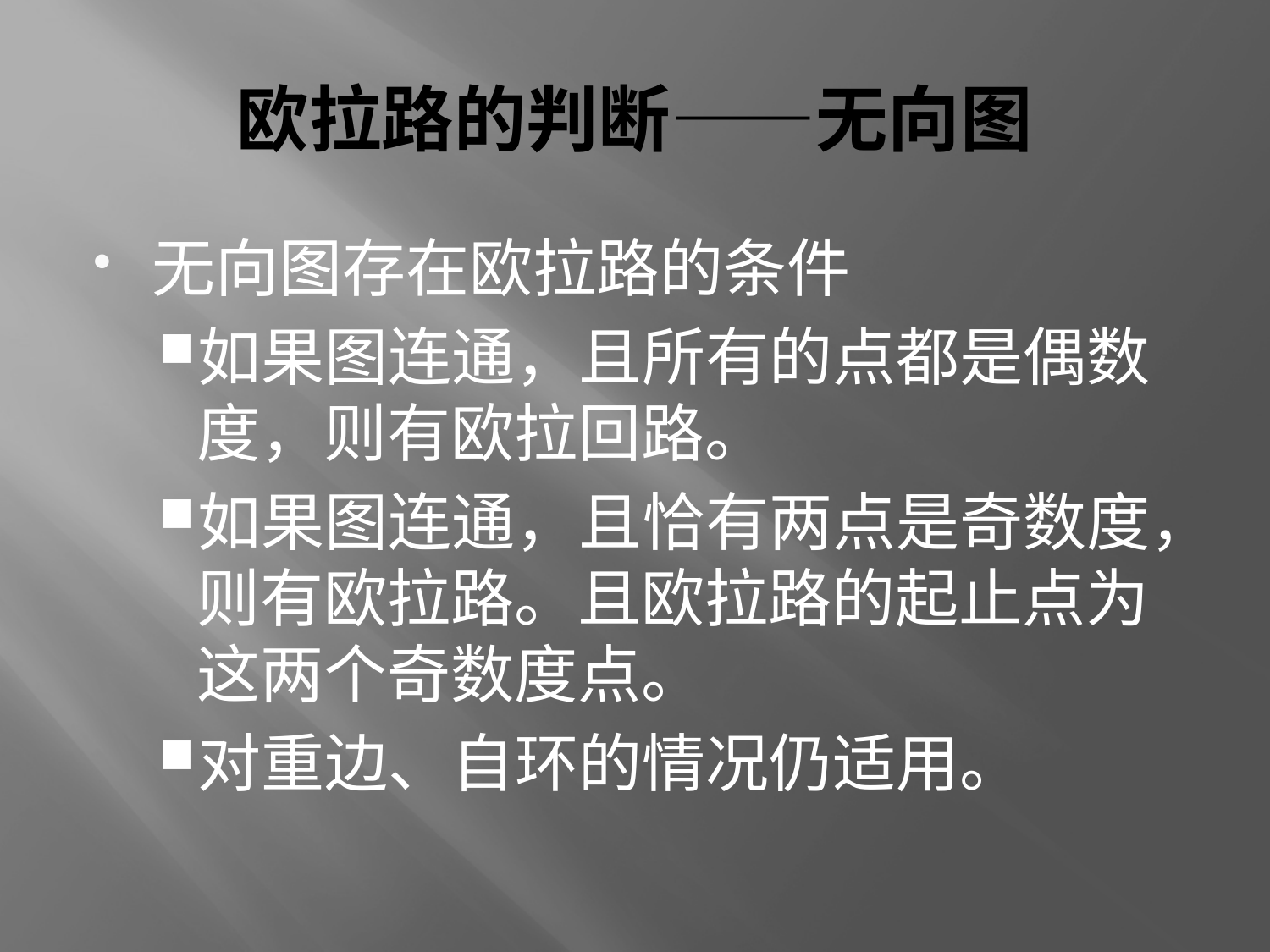

# 欧拉路的判断——无向图
无向图存在欧拉路的条件
如果图连通，且所有的点都是偶数度，则有欧拉回路。
如果图连通，且恰有两点是奇数度，则有欧拉路。且欧拉路的起止点为这两个奇数度点。
对重边、自环的情况仍适用。